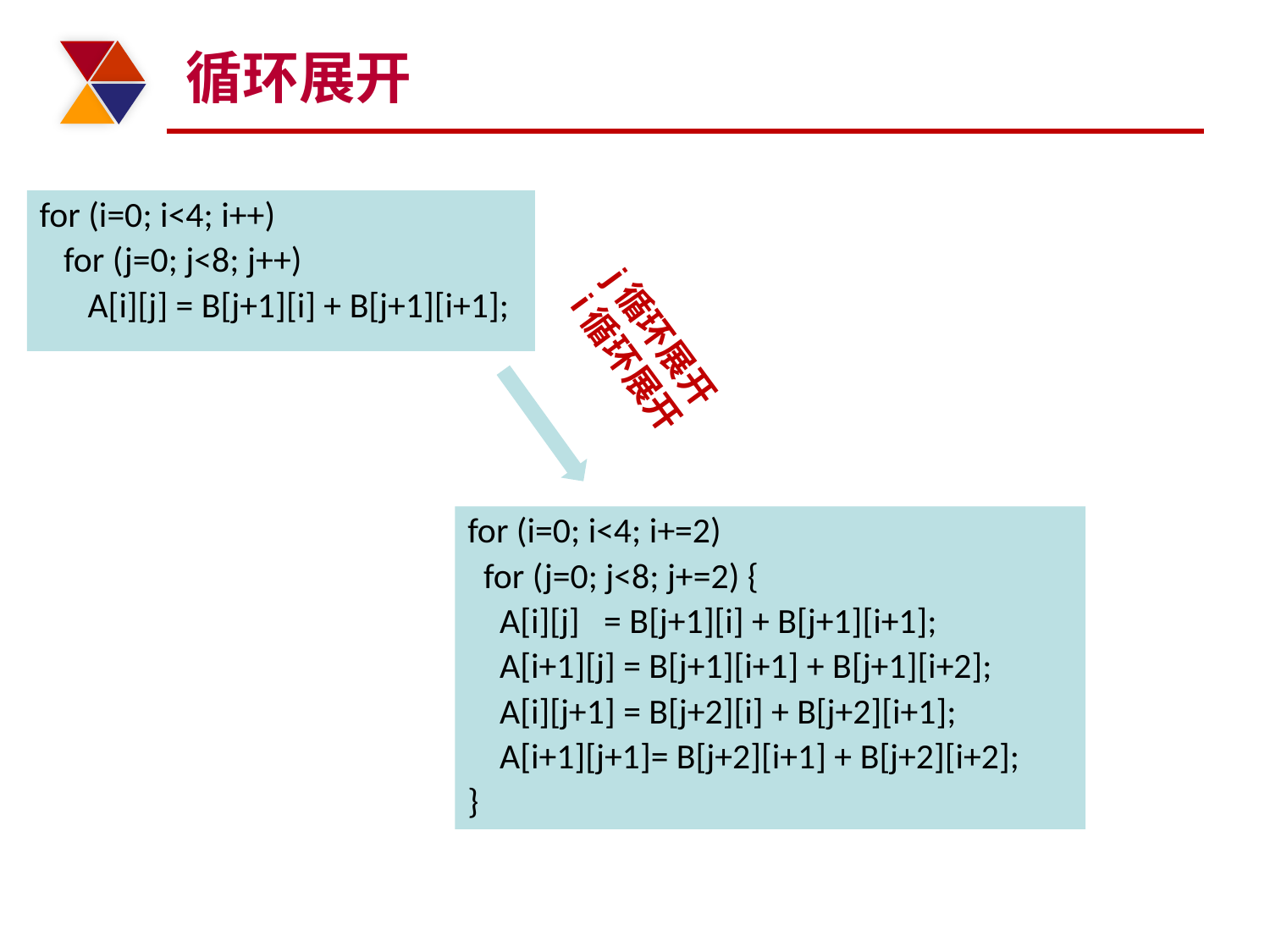

# 循环展开
for (i=0; i<4; i++)
   for (j=0; j<8; j++)
      A[i][j] = B[j+1][i] + B[j+1][i+1];
j循环展开
i循环展开

for (i=0; i<4; i+=2)
  for (j=0; j<8; j+=2) {
    A[i][j]   = B[j+1][i] + B[j+1][i+1];
    A[i+1][j] = B[j+1][i+1] + B[j+1][i+2];
    A[i][j+1] = B[j+2][i] + B[j+2][i+1];
    A[i+1][j+1]= B[j+2][i+1] + B[j+2][i+2];
}